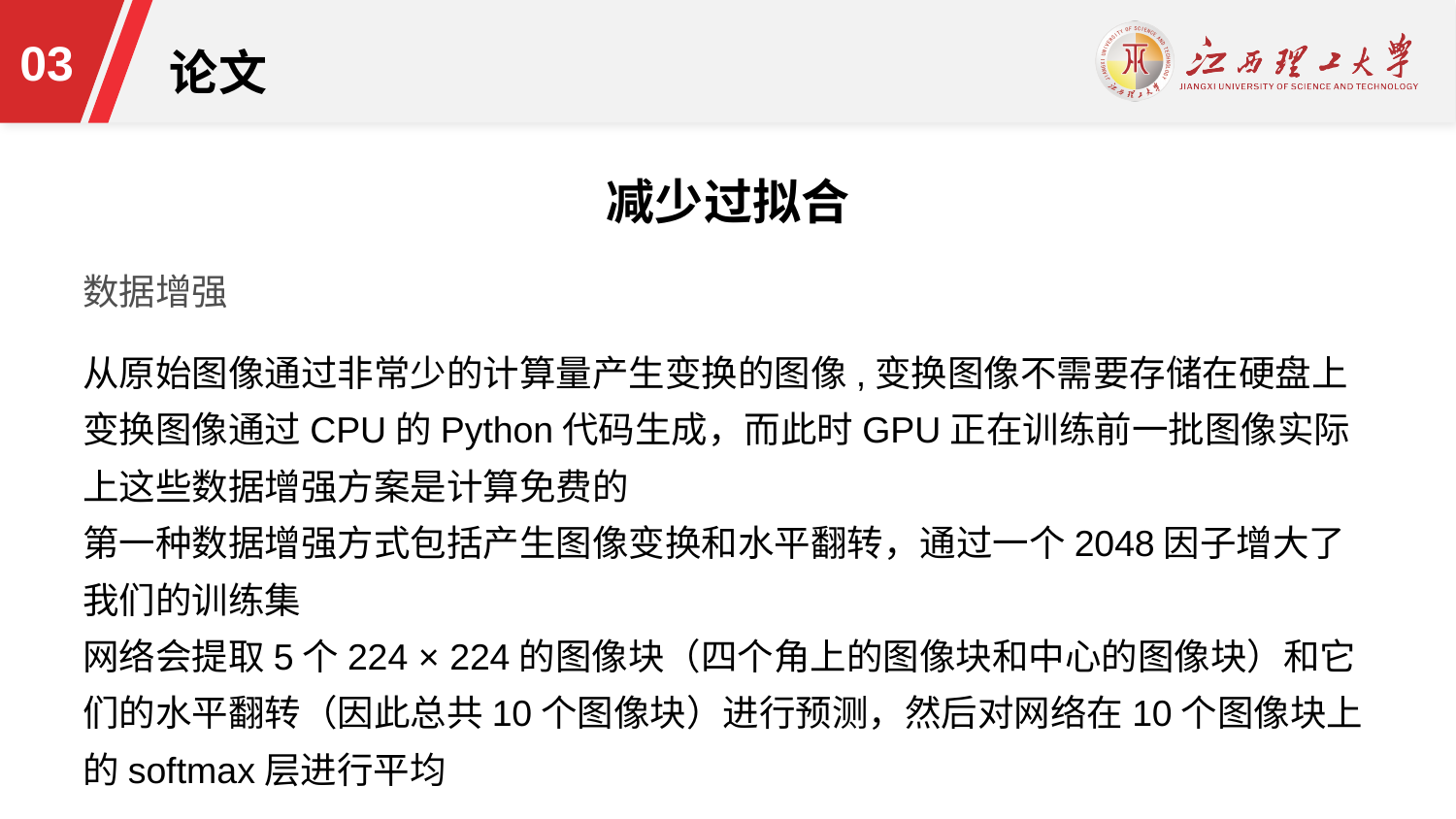

减少过拟合
数据增强
从原始图像通过非常少的计算量产生变换的图像,变换图像不需要存储在硬盘上
变换图像通过CPU的Python代码生成，而此时GPU正在训练前一批图像实际上这些数据增强方案是计算免费的
第一种数据增强方式包括产生图像变换和水平翻转，通过一个2048因子增大了我们的训练集
网络会提取5个224 × 224的图像块（四个角上的图像块和中心的图像块）和它们的水平翻转（因此总共10个图像块）进行预测，然后对网络在10个图像块上的softmax层进行平均